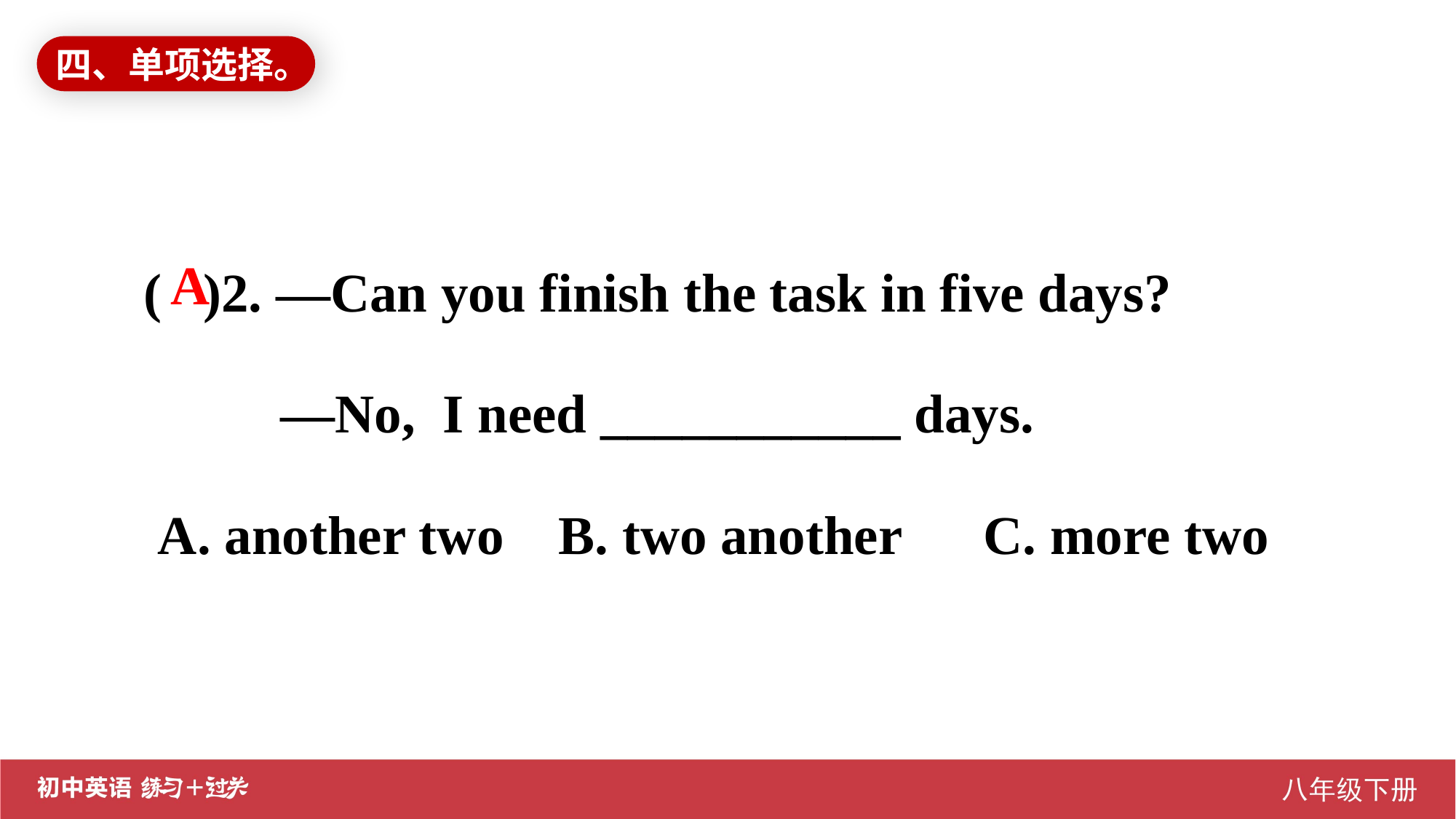

四、单项选择。
(   )2. —Can you finish the task in five days?
          —No,  I need ___________ days.
 A. another two    B. two another      C. more two
A